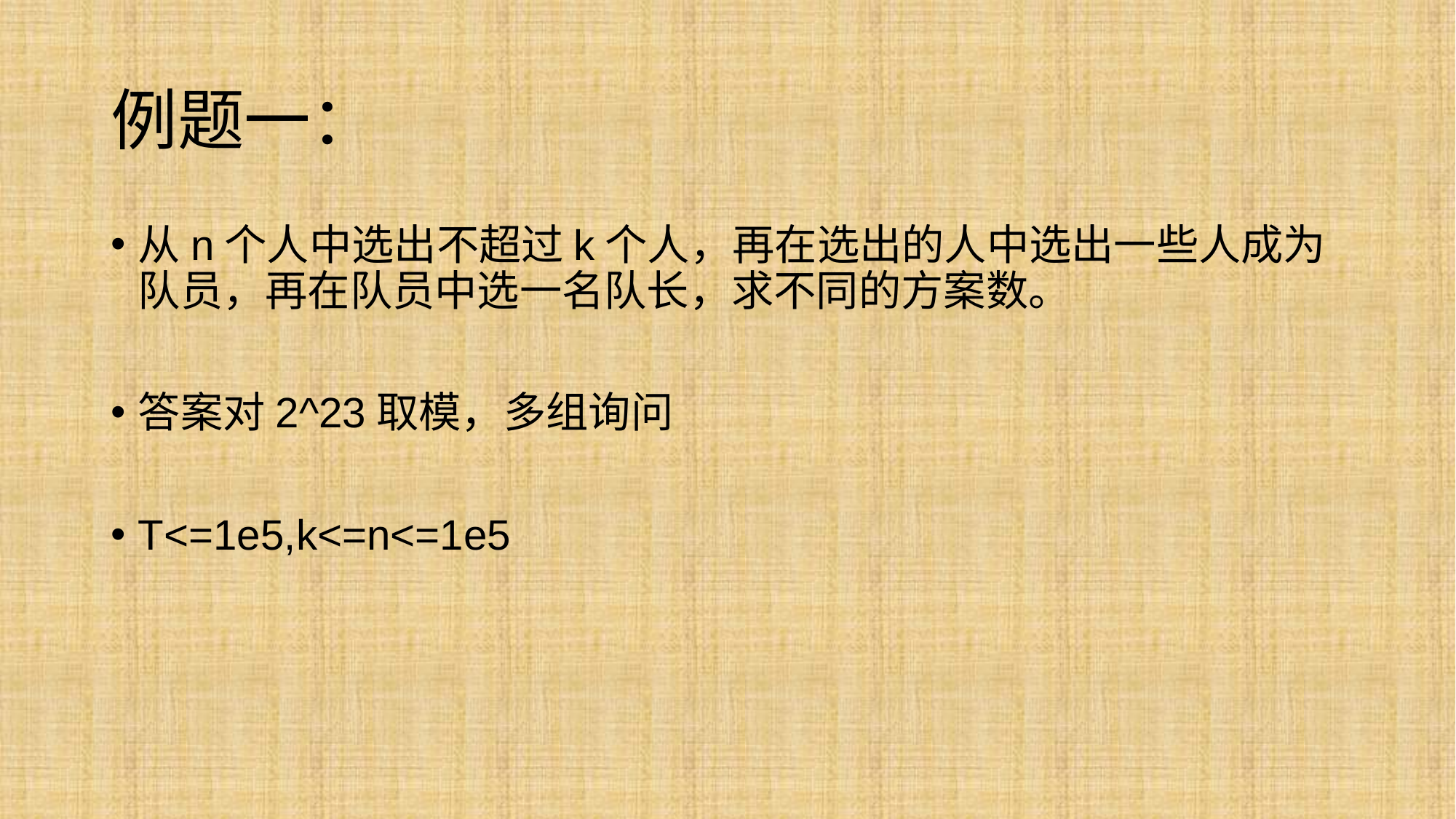

# 例题一：
从n个人中选出不超过k个人，再在选出的人中选出一些人成为队员，再在队员中选一名队长，求不同的方案数。

答案对2^23取模，多组询问

T<=1e5,k<=n<=1e5